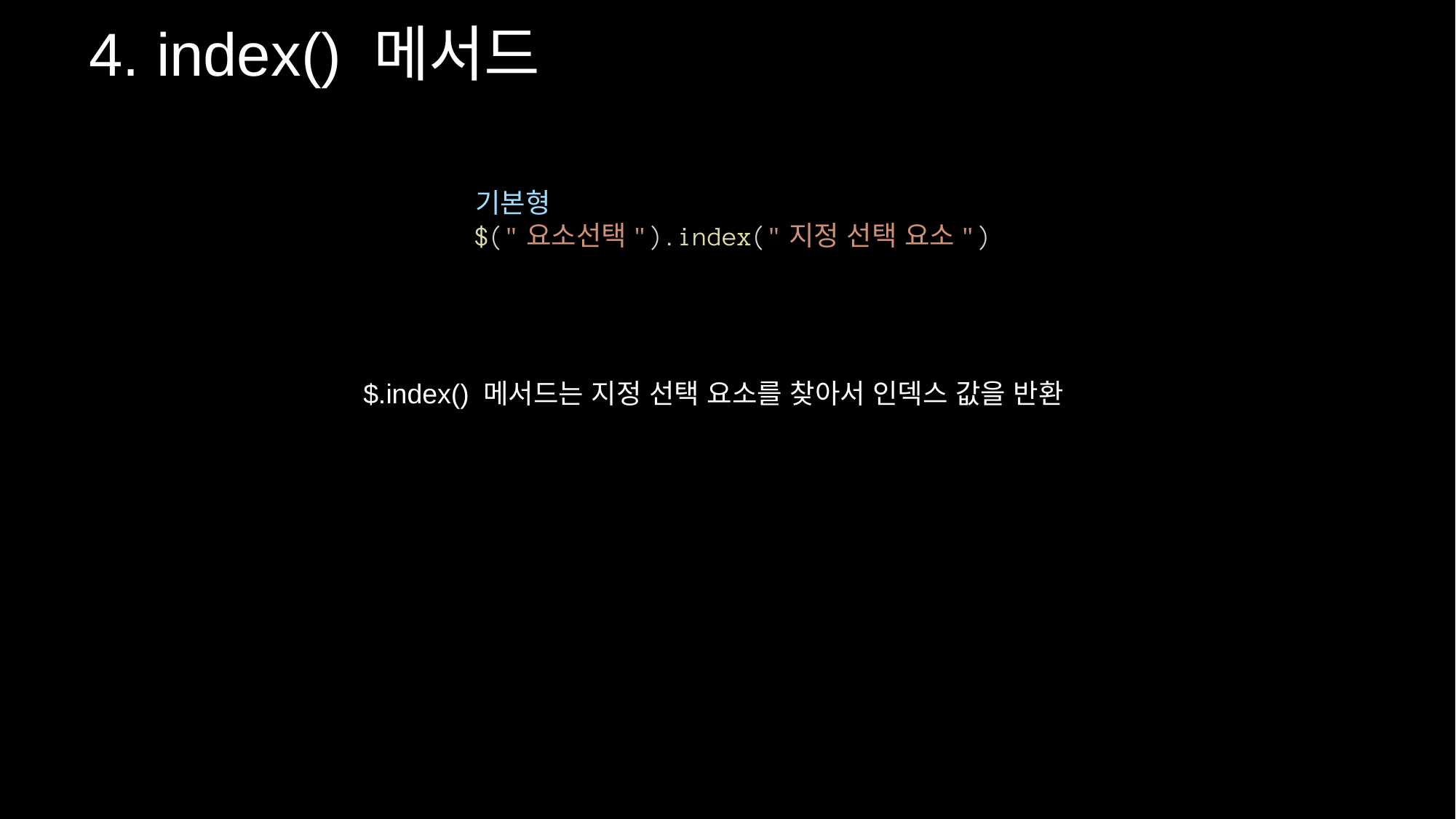

4. index() 메서드
기본형
$("요소선택").index("지정 선택 요소")
$.index() 메서드는 지정 선택 요소를 찾아서 인덱스 값을 반환